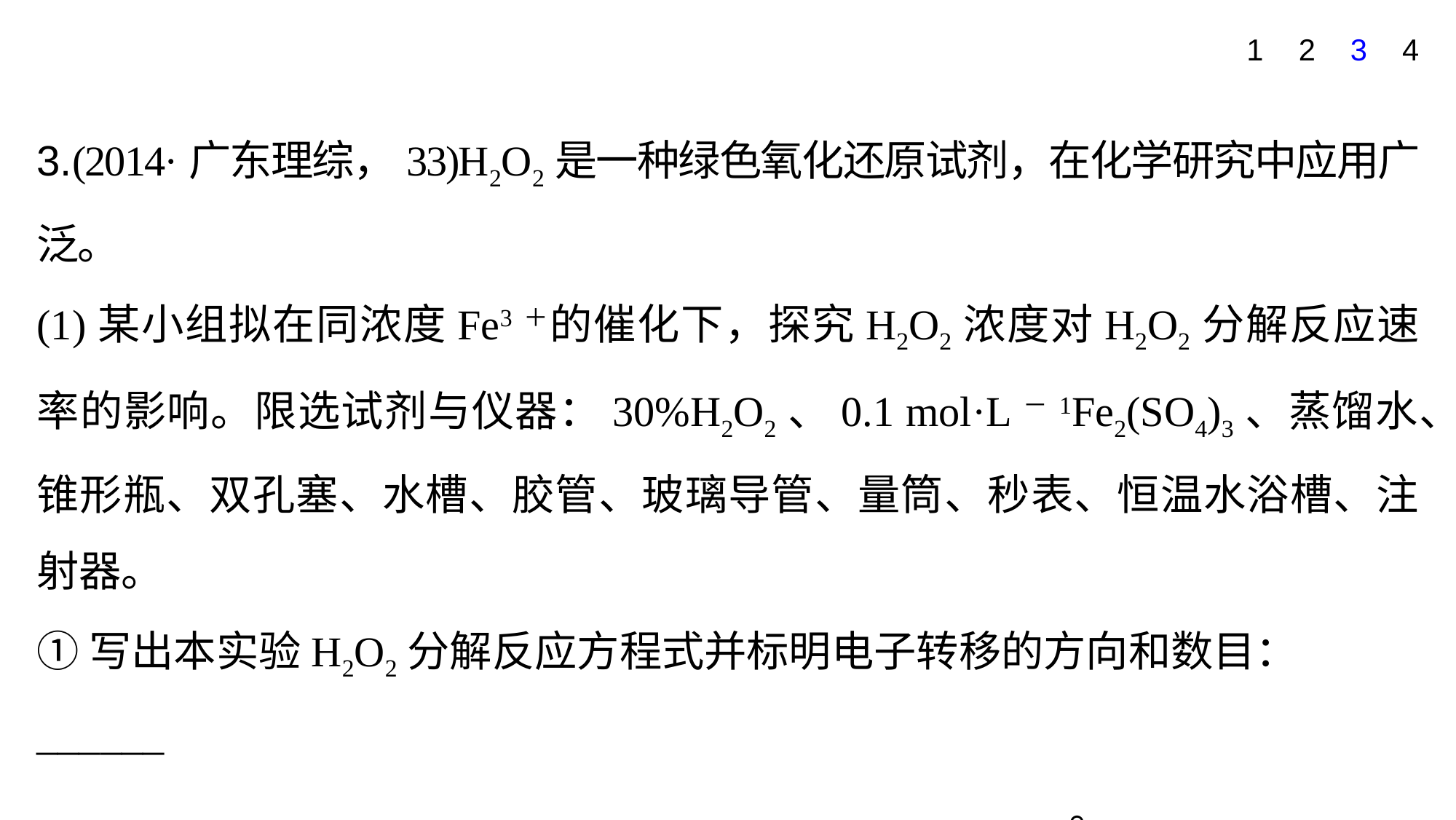

1
2
3
4
3.(2014·广东理综，33)H2O2是一种绿色氧化还原试剂，在化学研究中应用广泛。
(1)某小组拟在同浓度Fe3＋的催化下，探究H2O2浓度对H2O2分解反应速率的影响。限选试剂与仪器：30%H2O2、0.1 mol·L－1Fe2(SO4)3、蒸馏水、锥形瓶、双孔塞、水槽、胶管、玻璃导管、量筒、秒表、恒温水浴槽、注射器。
①写出本实验H2O2分解反应方程式并标明电子转移的方向和数目：______
________________________________________________。
②设计实验方案：在不同H2O2浓度下，测定________________(要求所测得的数据能直接体现反应速率大小)。